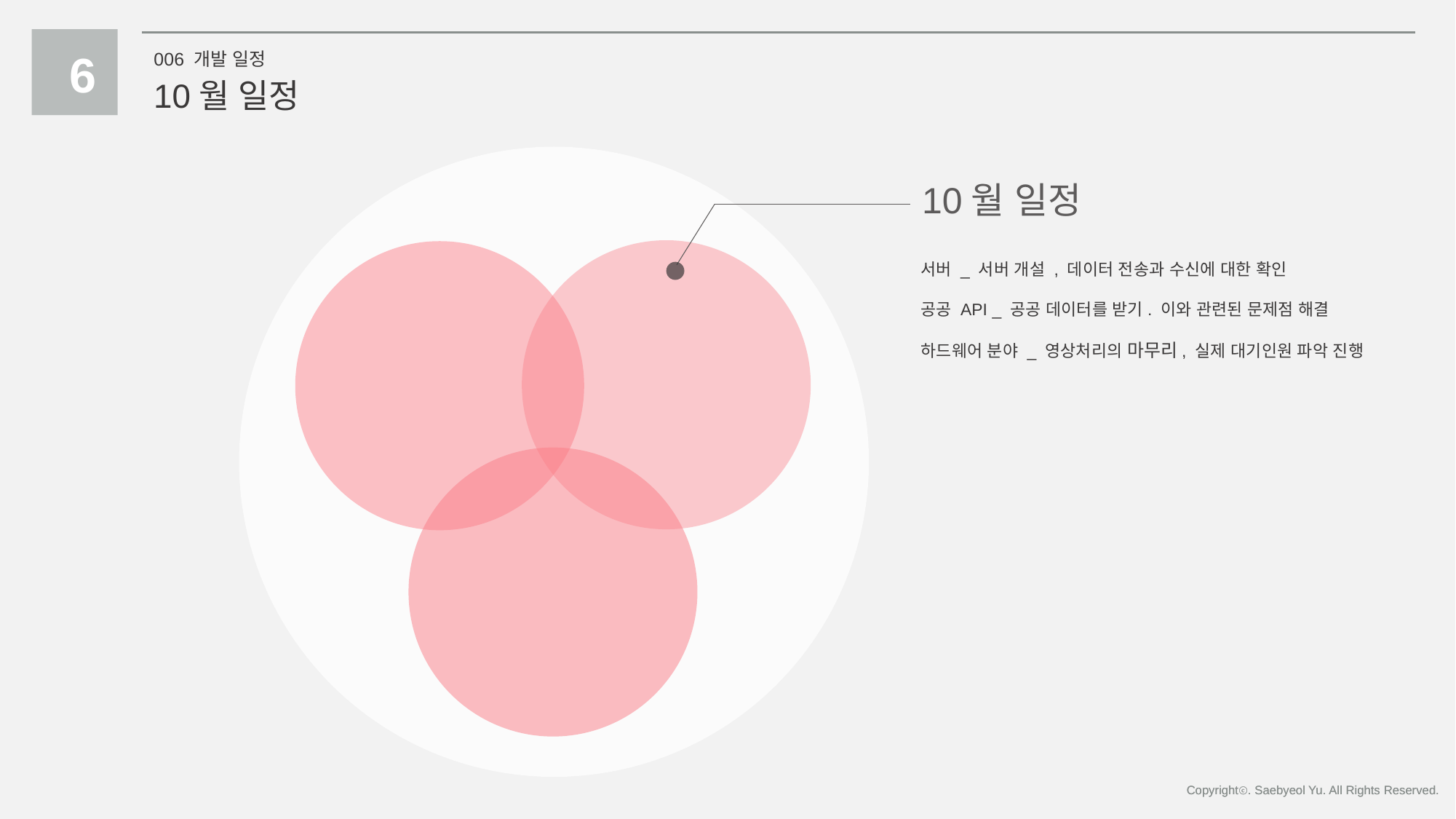

6
006 개발 일정
10월 일정

10월 일정
서버 _ 서버 개설 , 데이터 전송과 수신에 대한 확인

공공 API _ 공공 데이터를 받기. 이와 관련된 문제점 해결

하드웨어 분야 _ 영상처리의 마무리, 실제 대기인원 파악 진행

Copyrightⓒ. Saebyeol Yu. All Rights Reserved.